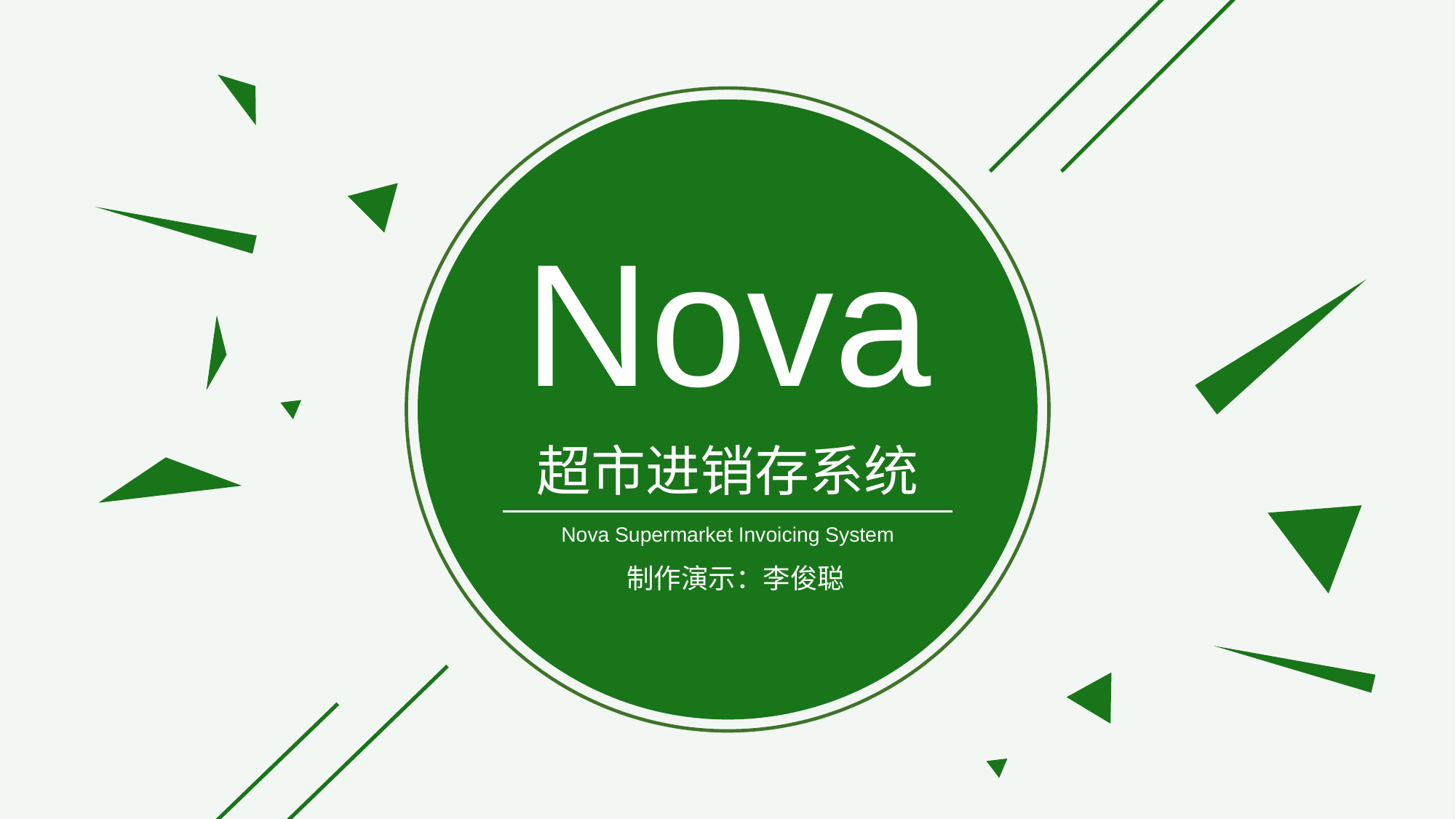

Nova

超市进销存系统

Nova Supermarket Invoicing System
制作演示：李俊聪